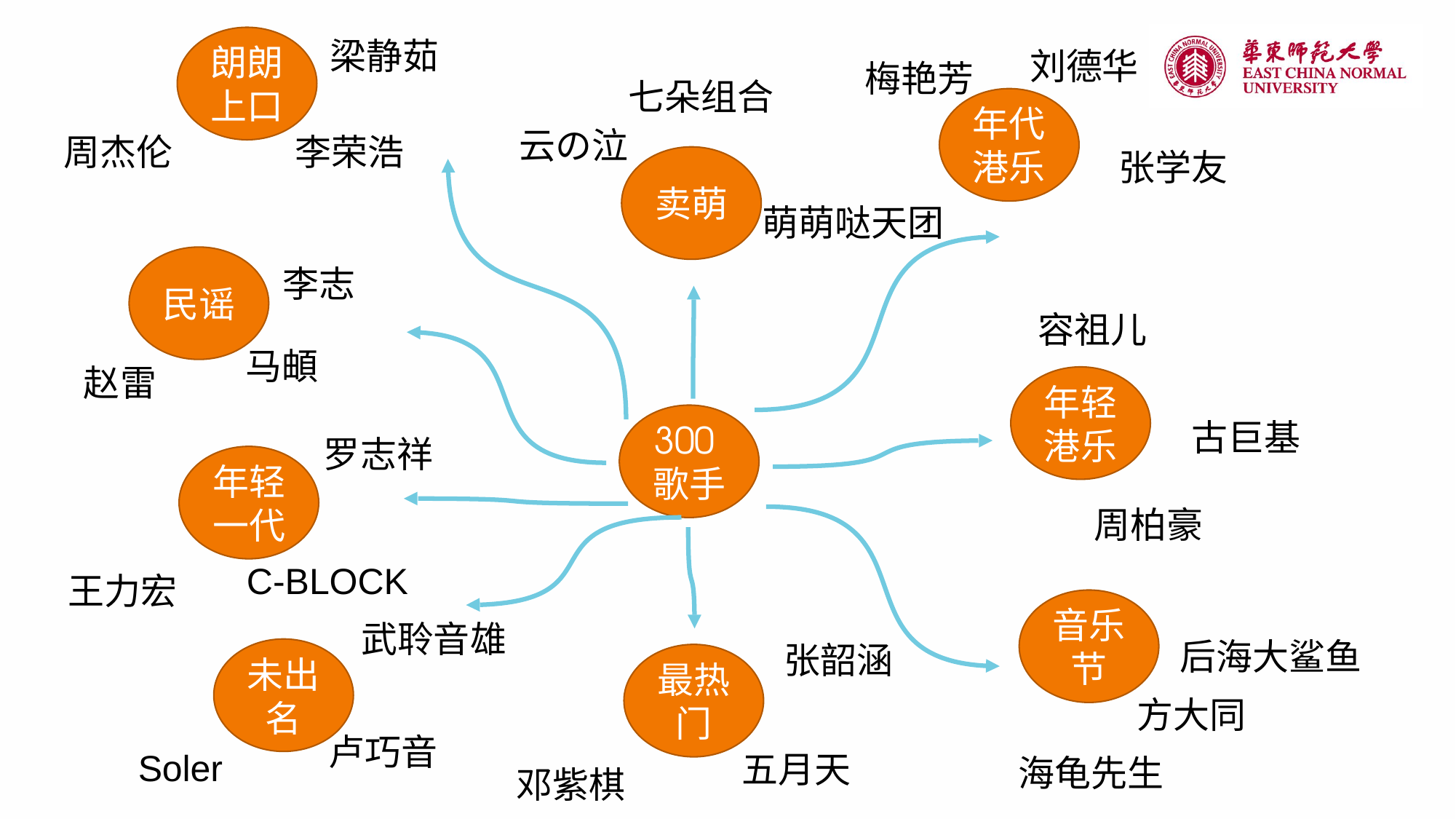

朗朗上口
梁静茹
刘德华
梅艳芳
七朵组合
年代港乐
云の泣
周杰伦
李荣浩
张学友
卖萌
萌萌哒天团
民谣
李志
容祖儿
马頔
赵雷
年轻港乐
300歌手
古巨基
罗志祥
年轻一代
周柏豪
C-BLOCK
王力宏
音乐节
武聆音雄
后海大鲨鱼
张韶涵
未出名
最热门
方大同
卢巧音
Soler
五月天
海龟先生
邓紫棋